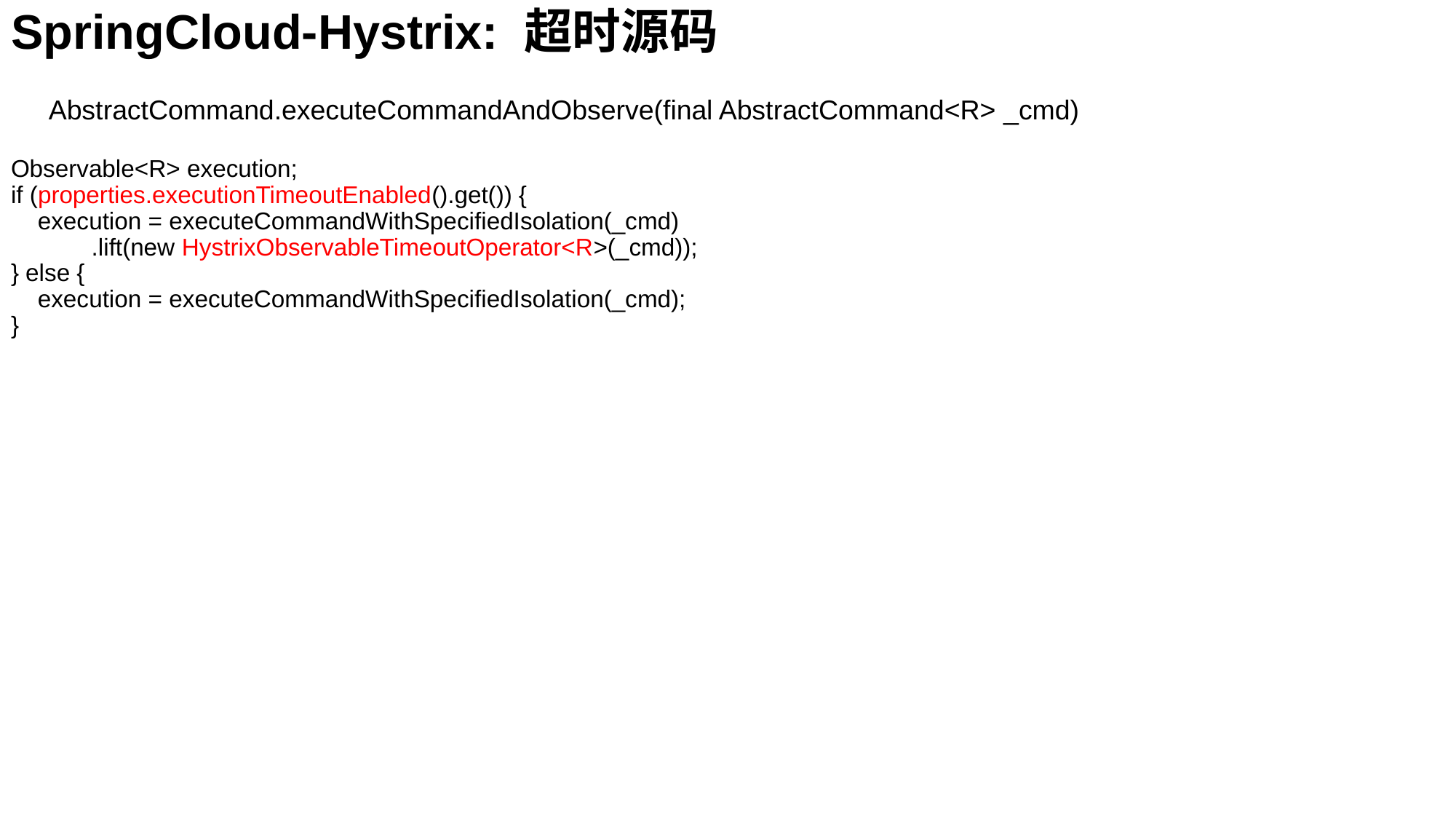

# SpringCloud-Hystrix: 超时源码
AbstractCommand.executeCommandAndObserve(final AbstractCommand<R> _cmd)
Observable<R> execution;
if (properties.executionTimeoutEnabled().get()) {
    execution = executeCommandWithSpecifiedIsolation(_cmd)
            .lift(new HystrixObservableTimeoutOperator<R>(_cmd));
} else {
    execution = executeCommandWithSpecifiedIsolation(_cmd);
}